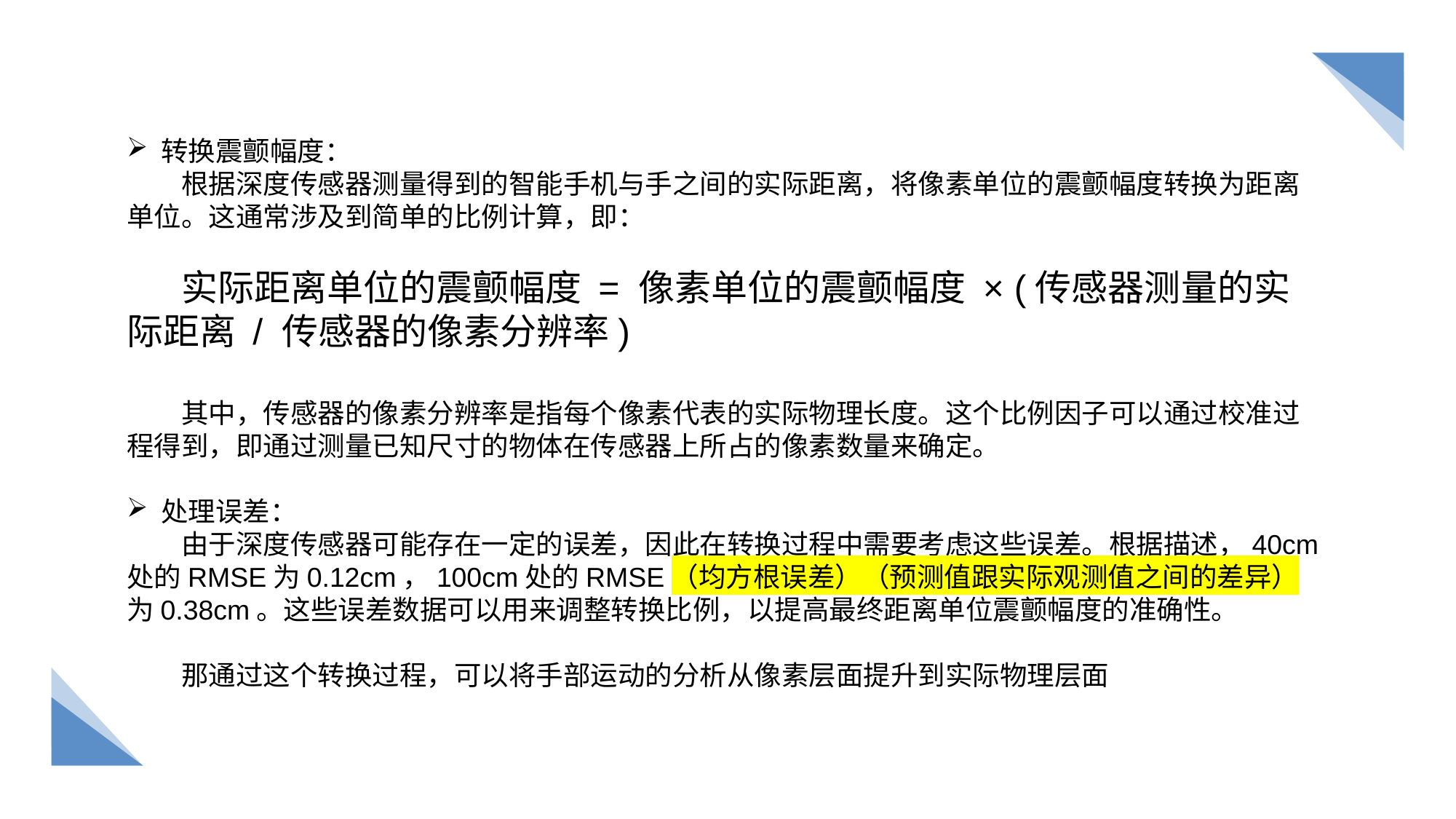

转换震颤幅度：
根据深度传感器测量得到的智能手机与手之间的实际距离，将像素单位的震颤幅度转换为距离单位。这通常涉及到简单的比例计算，即：

实际距离单位的震颤幅度 = 像素单位的震颤幅度 × (传感器测量的实际距离 / 传感器的像素分辨率)

其中，传感器的像素分辨率是指每个像素代表的实际物理长度。这个比例因子可以通过校准过程得到，即通过测量已知尺寸的物体在传感器上所占的像素数量来确定。

处理误差：
由于深度传感器可能存在一定的误差，因此在转换过程中需要考虑这些误差。根据描述，40cm处的RMSE为0.12cm，100cm处的RMSE（均方根误差）（预测值跟实际观测值之间的差异）为0.38cm。这些误差数据可以用来调整转换比例，以提高最终距离单位震颤幅度的准确性。

那通过这个转换过程，可以将手部运动的分析从像素层面提升到实际物理层面